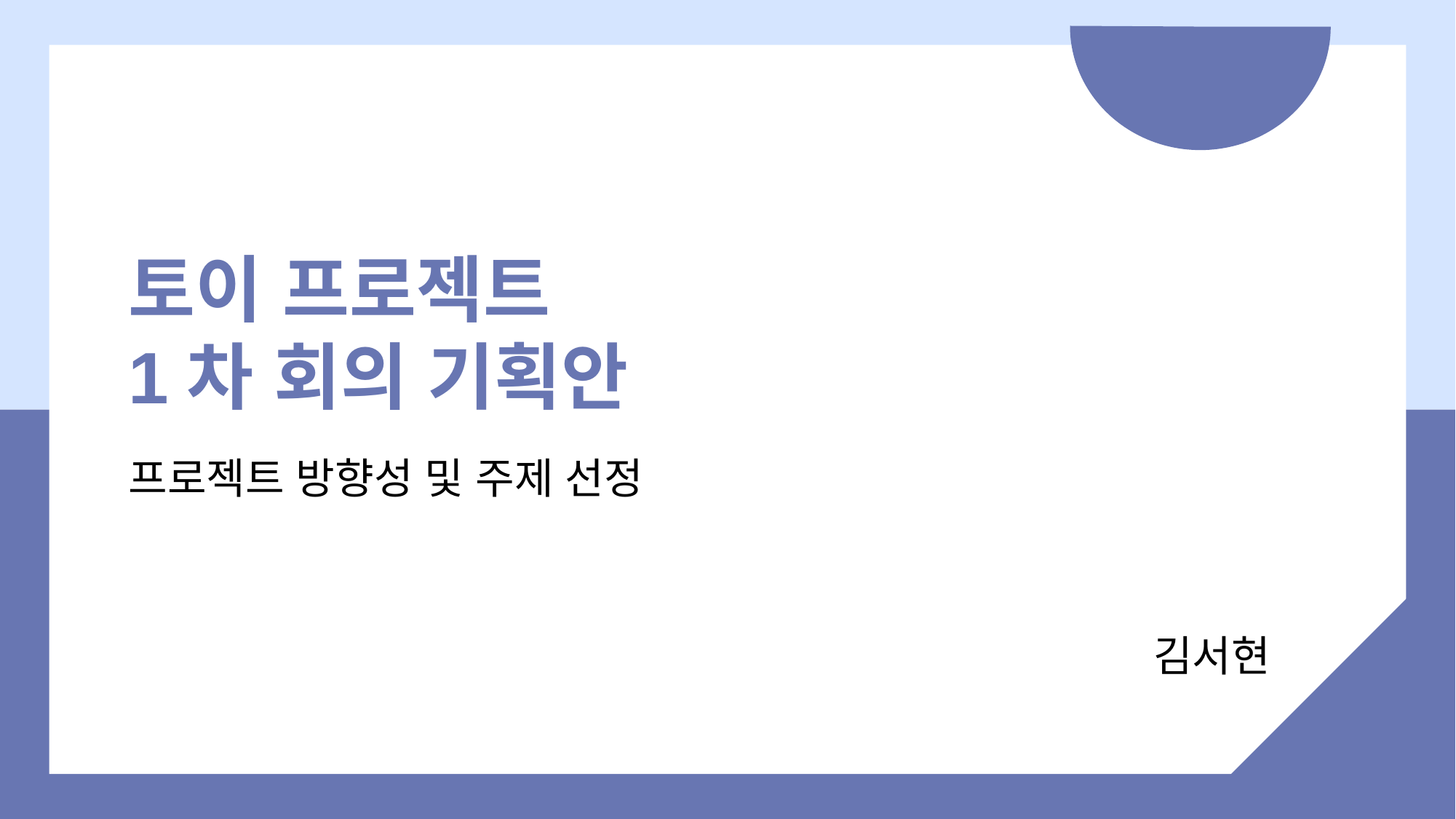

토이 프로젝트
1차 회의 기획안
프로젝트 방향성 및 주제 선정
김서현